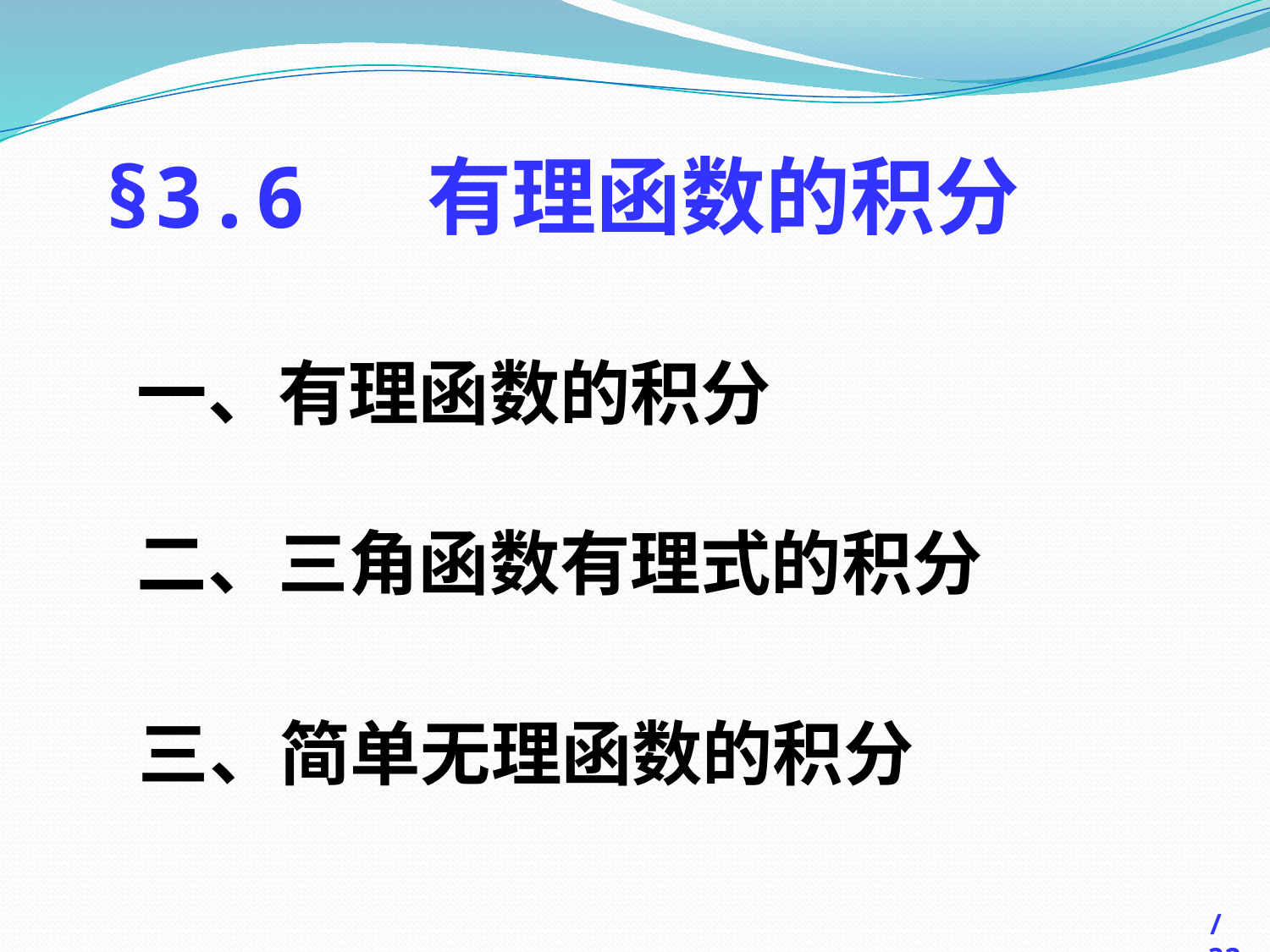

§3.6  有理函数的积分
一、有理函数的积分
二、三角函数有理式的积分
三、简单无理函数的积分
1
/32